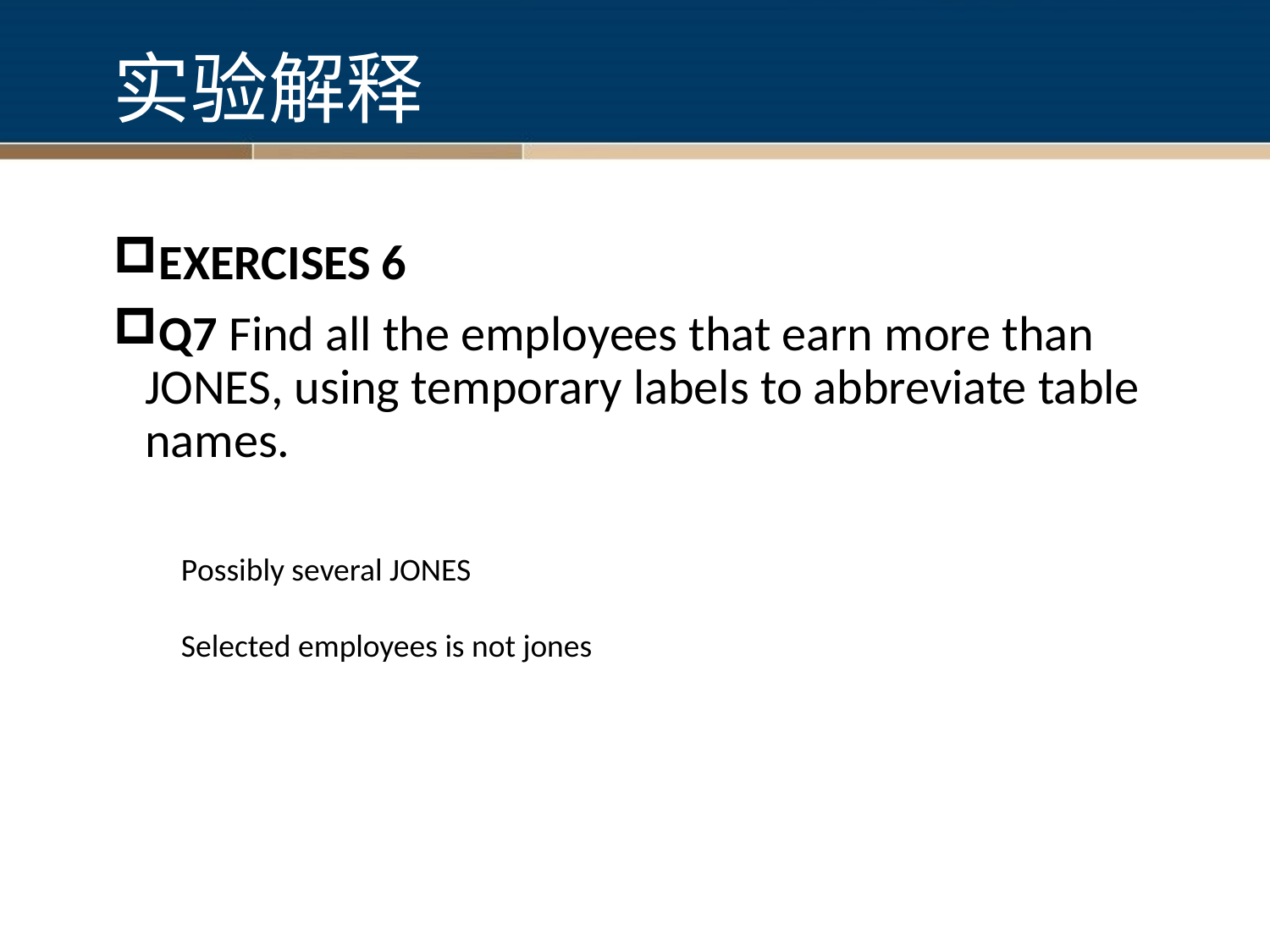

# 实验解释
EXERCISES 6
Q7 Find all the employees that earn more than JONES, using temporary labels to abbreviate table names.
Possibly several JONES

Selected employees is not jones